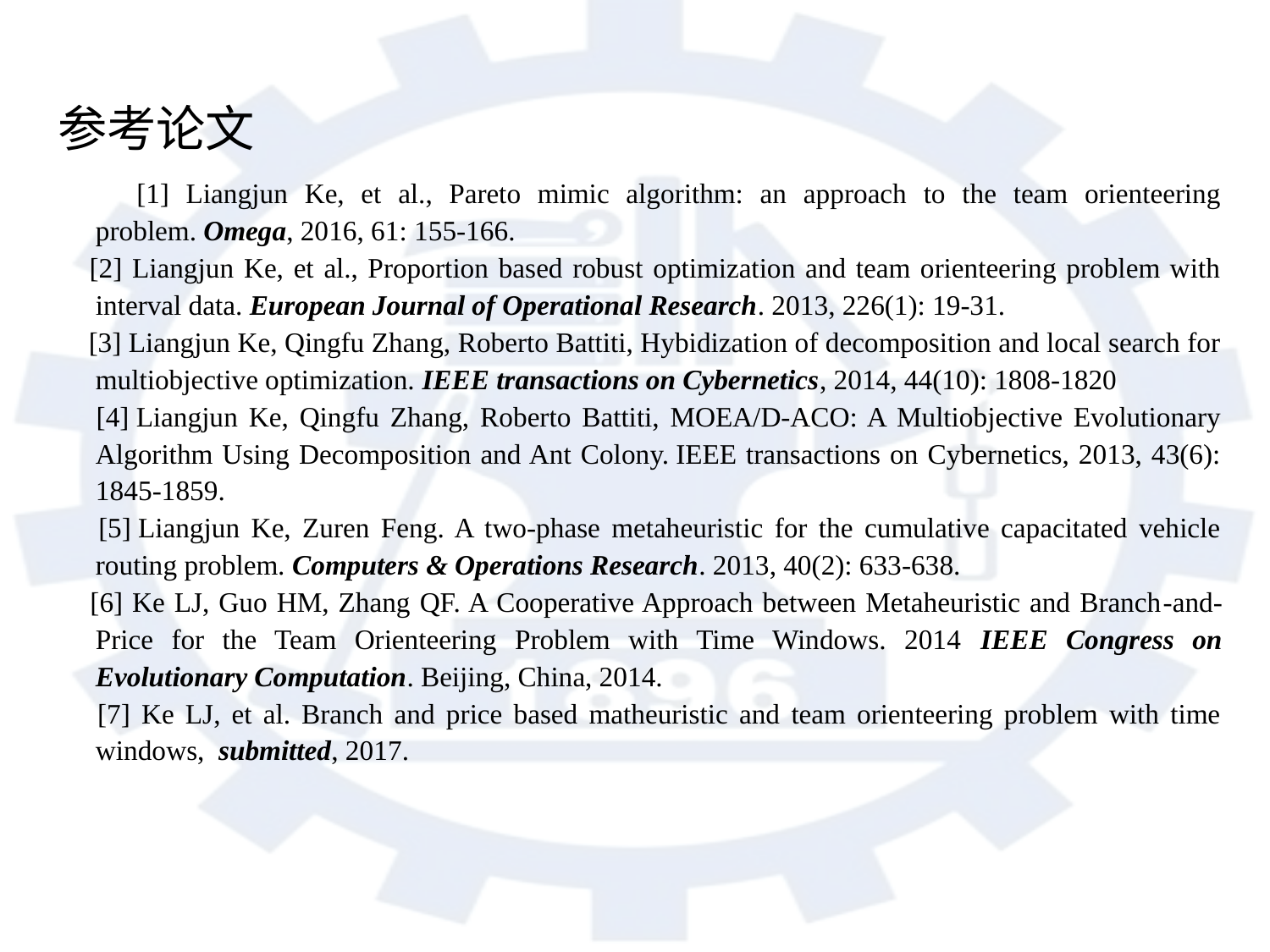

参考论文
     [1] Liangjun Ke, et al., Pareto mimic algorithm: an approach to the team orienteering problem. Omega, 2016, 61: 155-166.
    [2] Liangjun Ke, et al., Proportion based robust optimization and team orienteering problem with interval data. European Journal of Operational Research. 2013, 226(1): 19-31.
     [3] Liangjun Ke, Qingfu Zhang, Roberto Battiti, Hybidization of decomposition and local search for multiobjective optimization. IEEE transactions on Cybernetics, 2014, 44(10): 1808-1820
    [4] Liangjun Ke, Qingfu Zhang, Roberto Battiti, MOEA/D-ACO: A Multiobjective Evolutionary Algorithm Using Decomposition and Ant Colony. IEEE transactions on Cybernetics, 2013, 43(6): 1845-1859.
    [5] Liangjun Ke, Zuren Feng. A two-phase metaheuristic for the cumulative capacitated vehicle routing problem. Computers & Operations Research. 2013, 40(2): 633-638.
    [6] Ke LJ, Guo HM, Zhang QF. A Cooperative Approach between Metaheuristic and Branch-and-Price for the Team Orienteering Problem with Time Windows. 2014 IEEE Congress on Evolutionary Computation. Beijing, China, 2014.
    [7] Ke LJ, et al. Branch and price based matheuristic and team orienteering problem with time windows,  submitted, 2017.